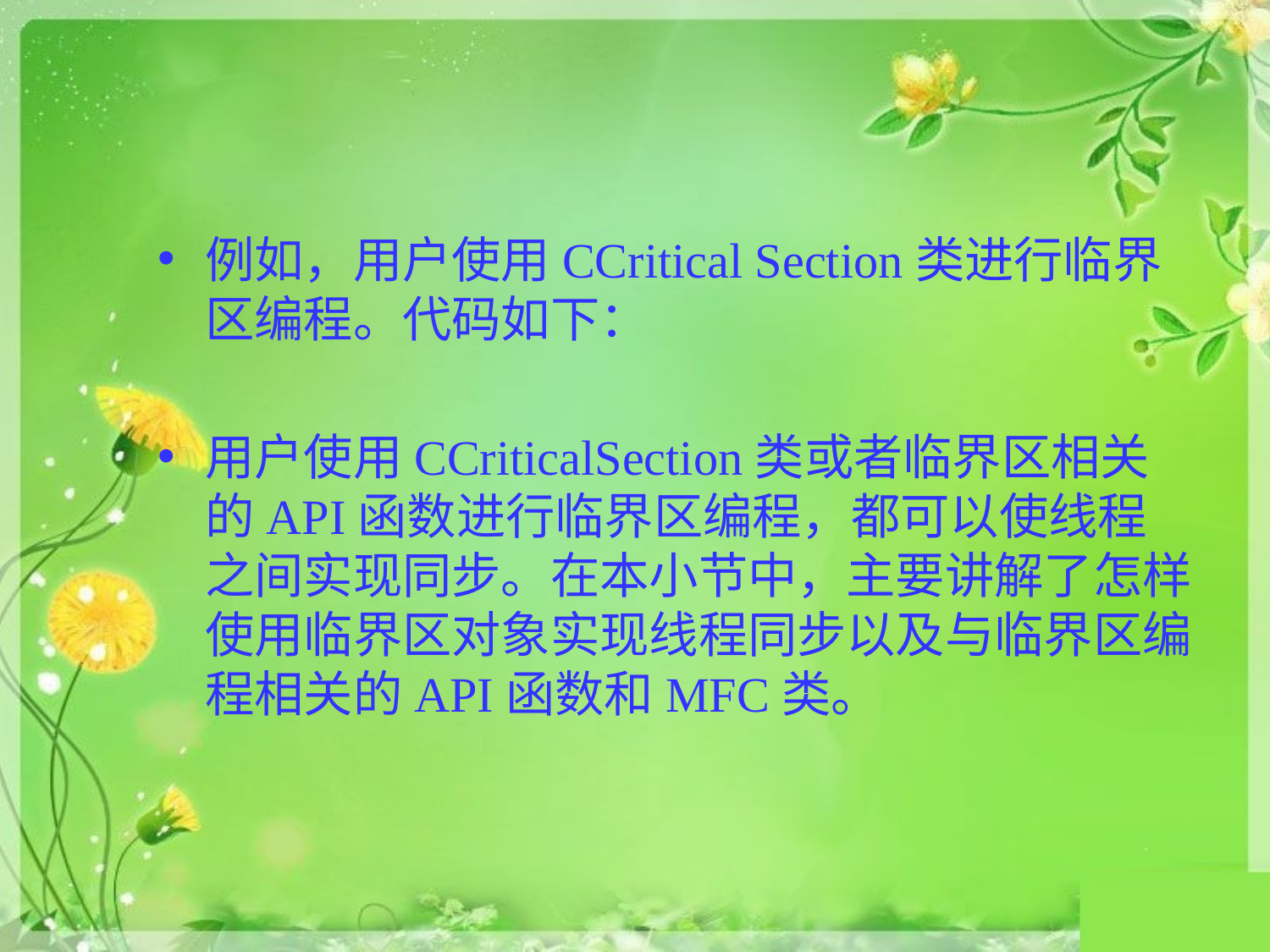

#
例如，用户使用CCritical Section类进行临界区编程。代码如下：

用户使用CCriticalSection类或者临界区相关的API函数进行临界区编程，都可以使线程之间实现同步。在本小节中，主要讲解了怎样使用临界区对象实现线程同步以及与临界区编程相关的API函数和MFC类。